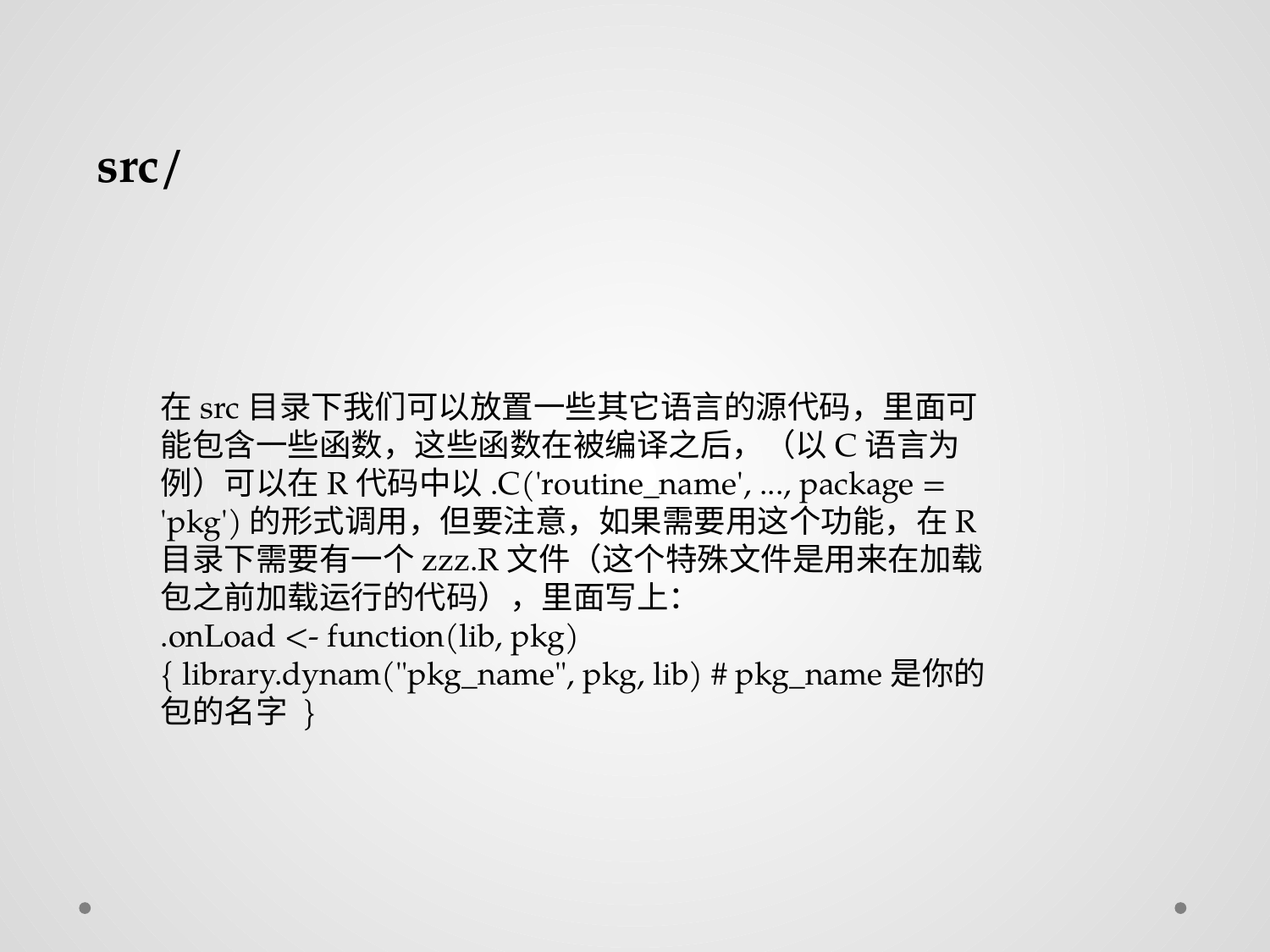

src/
在src目录下我们可以放置一些其它语言的源代码，里面可能包含一些函数，这些函数在被编译之后，（以C语言为例）可以在R代码中以.C('routine_name', ..., package = 'pkg')的形式调用，但要注意，如果需要用这个功能，在R目录下需要有一个zzz.R文件（这个特殊文件是用来在加载包之前加载运行的代码），里面写上：
.onLoad <- function(lib, pkg) { library.dynam("pkg_name", pkg, lib) # pkg_name是你的包的名字 }